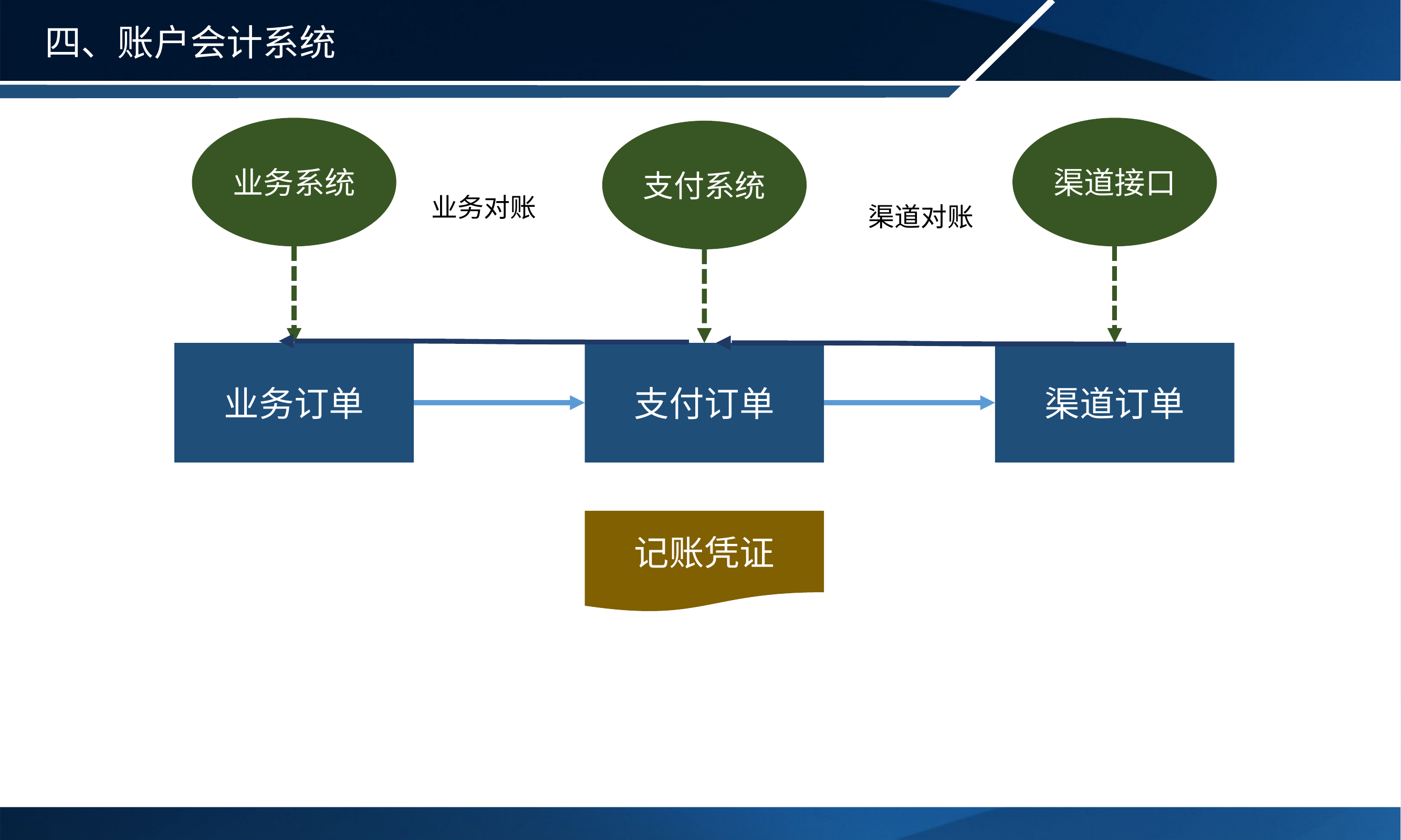

# 四、账户会计系统
业务系统
渠道接口
支付系统
业务对账
渠道对账
业务订单
支付订单
渠道订单
记账凭证